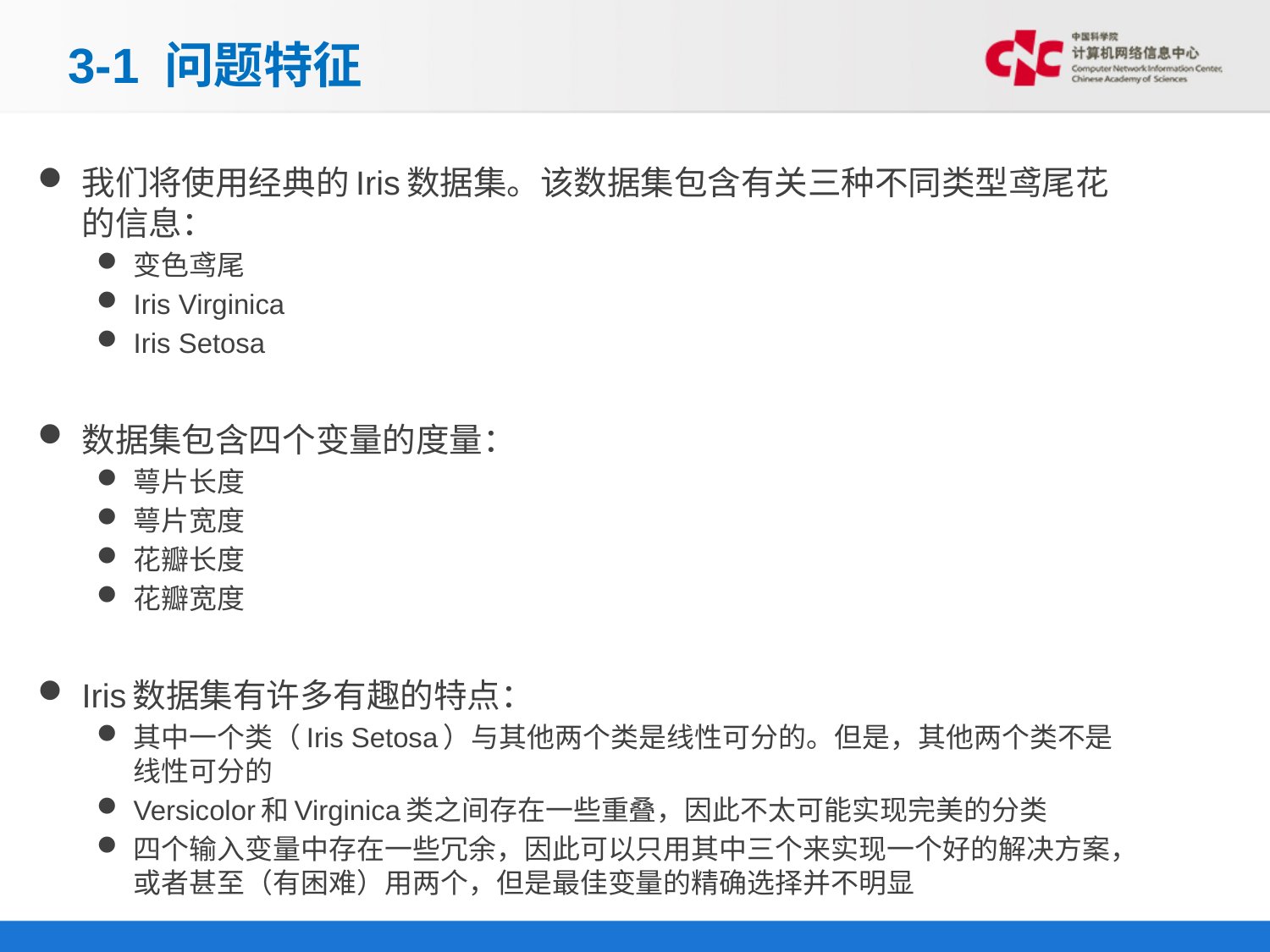

# 3-1 问题特征
我们将使用经典的Iris数据集。该数据集包含有关三种不同类型鸢尾花的信息：
变色鸢尾
Iris Virginica
Iris Setosa

数据集包含四个变量的度量：
萼片长度
萼片宽度
花瓣长度
花瓣宽度

Iris数据集有许多有趣的特点：
其中一个类（Iris Setosa）与其他两个类是线性可分的。但是，其他两个类不是线性可分的
Versicolor和Virginica类之间存在一些重叠，因此不太可能实现完美的分类
四个输入变量中存在一些冗余，因此可以只用其中三个来实现一个好的解决方案，或者甚至（有困难）用两个，但是最佳变量的精确选择并不明显